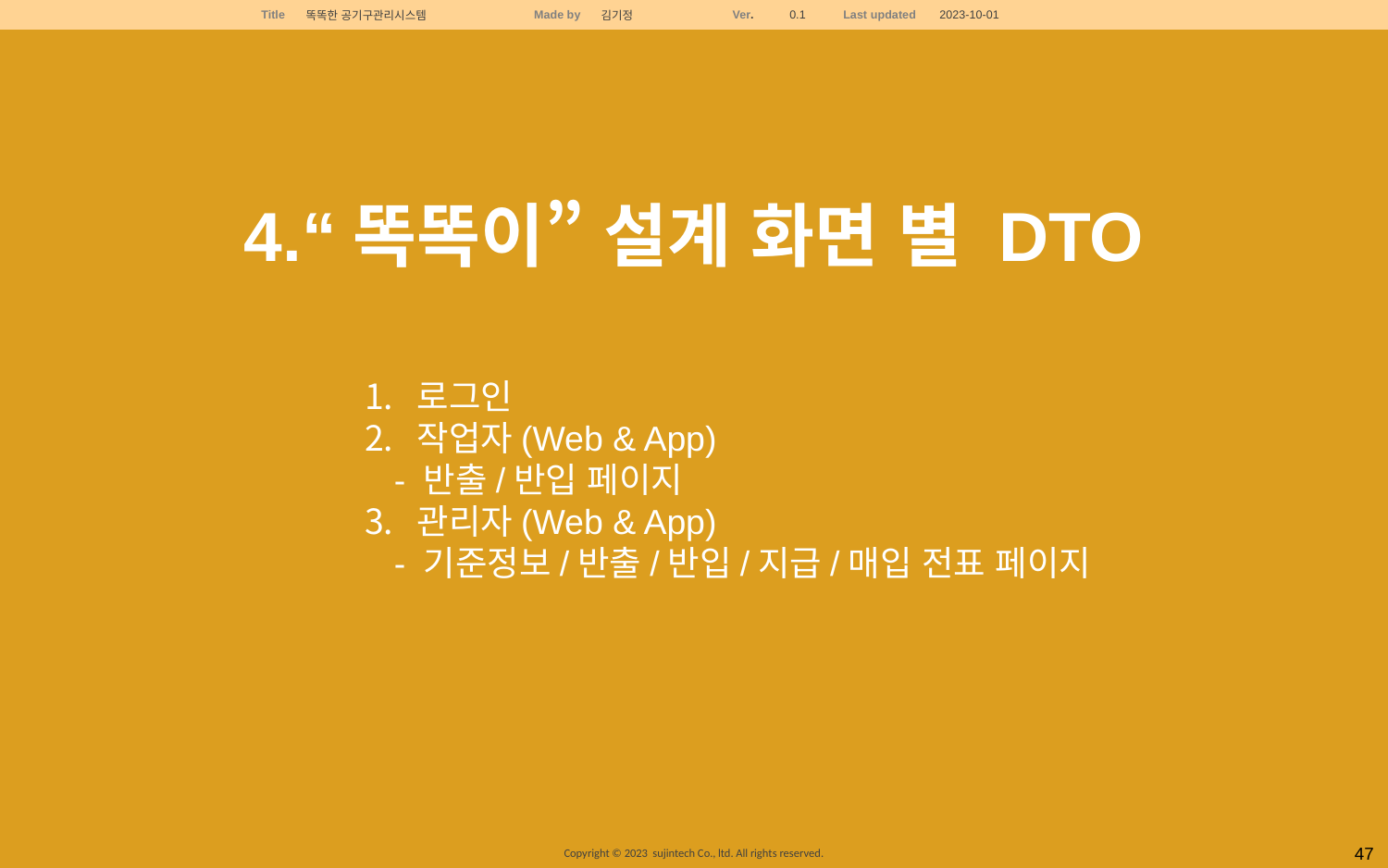

4.“똑똑이” 설계 화면 별 DTO
로그인
작업자(Web & App)
   - 반출/반입 페이지
관리자(Web & App)
   - 기준정보/반출/반입/지급/매입 전표 페이지